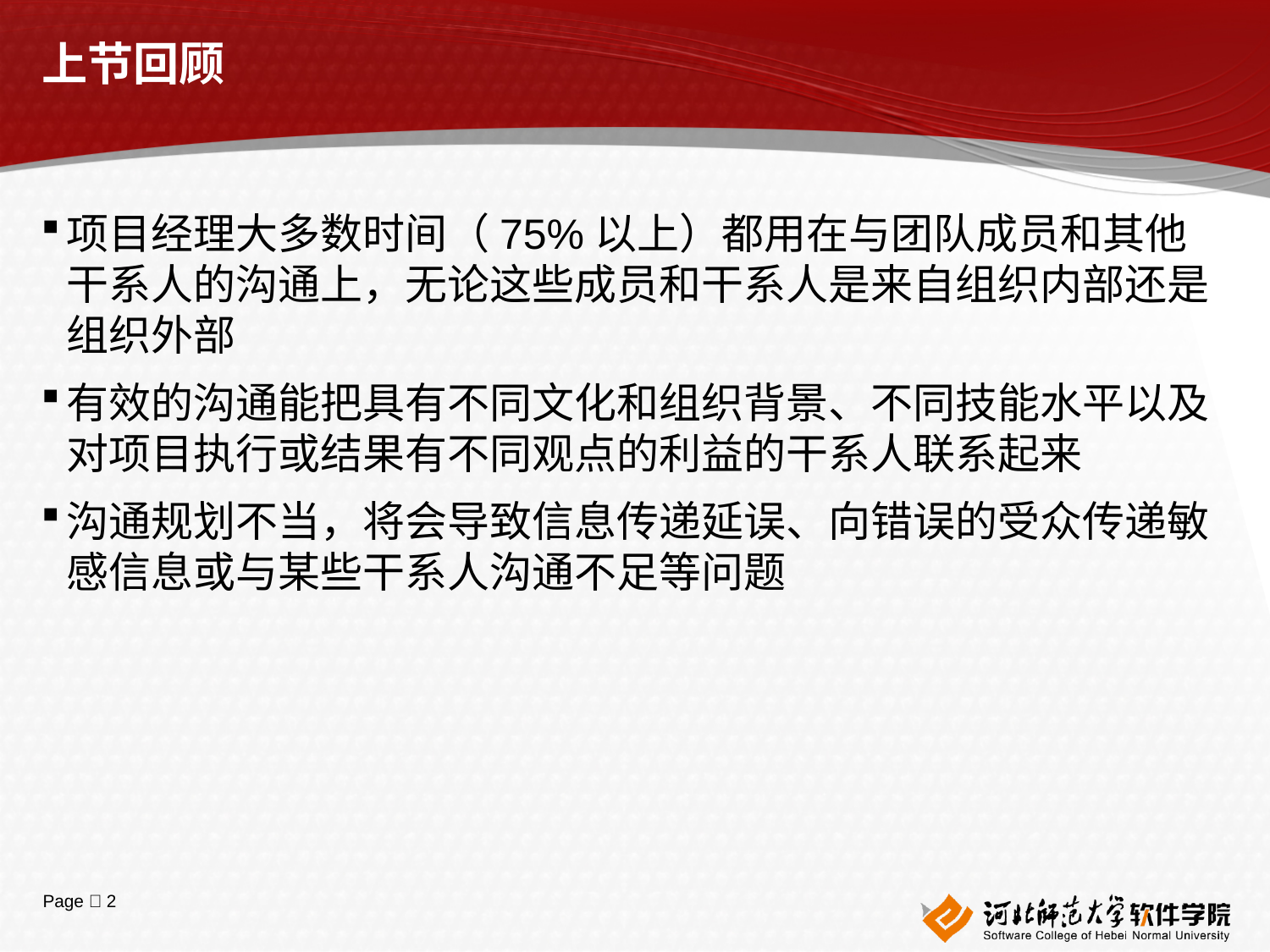

# 上节回顾
项目经理大多数时间（75%以上）都用在与团队成员和其他干系人的沟通上，无论这些成员和干系人是来自组织内部还是组织外部
有效的沟通能把具有不同文化和组织背景、不同技能水平以及对项目执行或结果有不同观点的利益的干系人联系起来
沟通规划不当，将会导致信息传递延误、向错误的受众传递敏感信息或与某些干系人沟通不足等问题